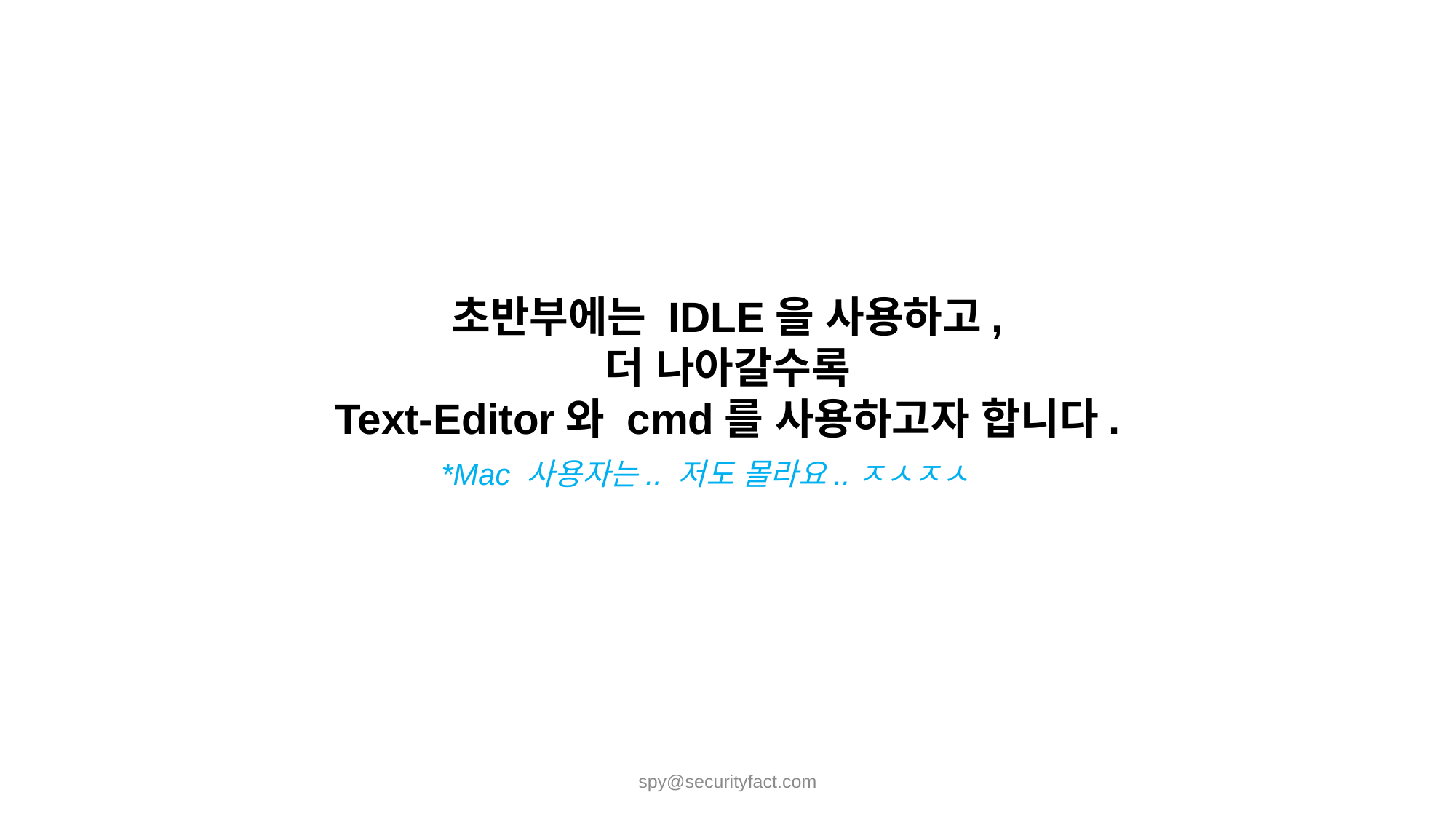

초반부에는 IDLE을 사용하고,
더 나아갈수록
Text-Editor와 cmd를 사용하고자 합니다.
*Mac 사용자는.. 저도 몰라요..ㅈㅅㅈㅅ
spy@securityfact.com